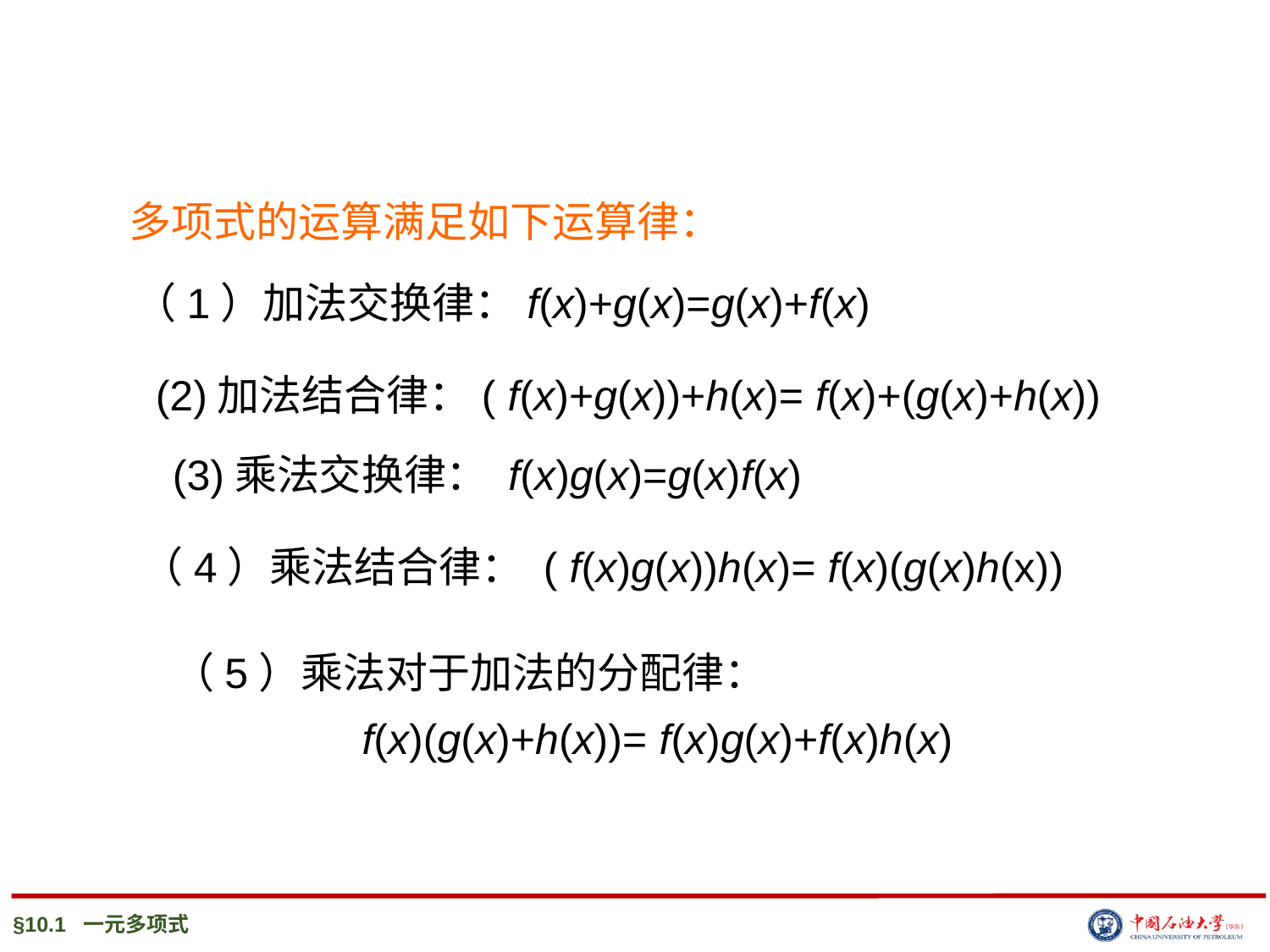

多项式的运算满足如下运算律：
（1）加法交换律：f(x)+g(x)=g(x)+f(x)
(2)加法结合律：( f(x)+g(x))+h(x)= f(x)+(g(x)+h(x))
(3)乘法交换律： f(x)g(x)=g(x)f(x)
（4）乘法结合律： ( f(x)g(x))h(x)= f(x)(g(x)h(x))
（5）乘法对于加法的分配律：
                f(x)(g(x)+h(x))= f(x)g(x)+f(x)h(x)